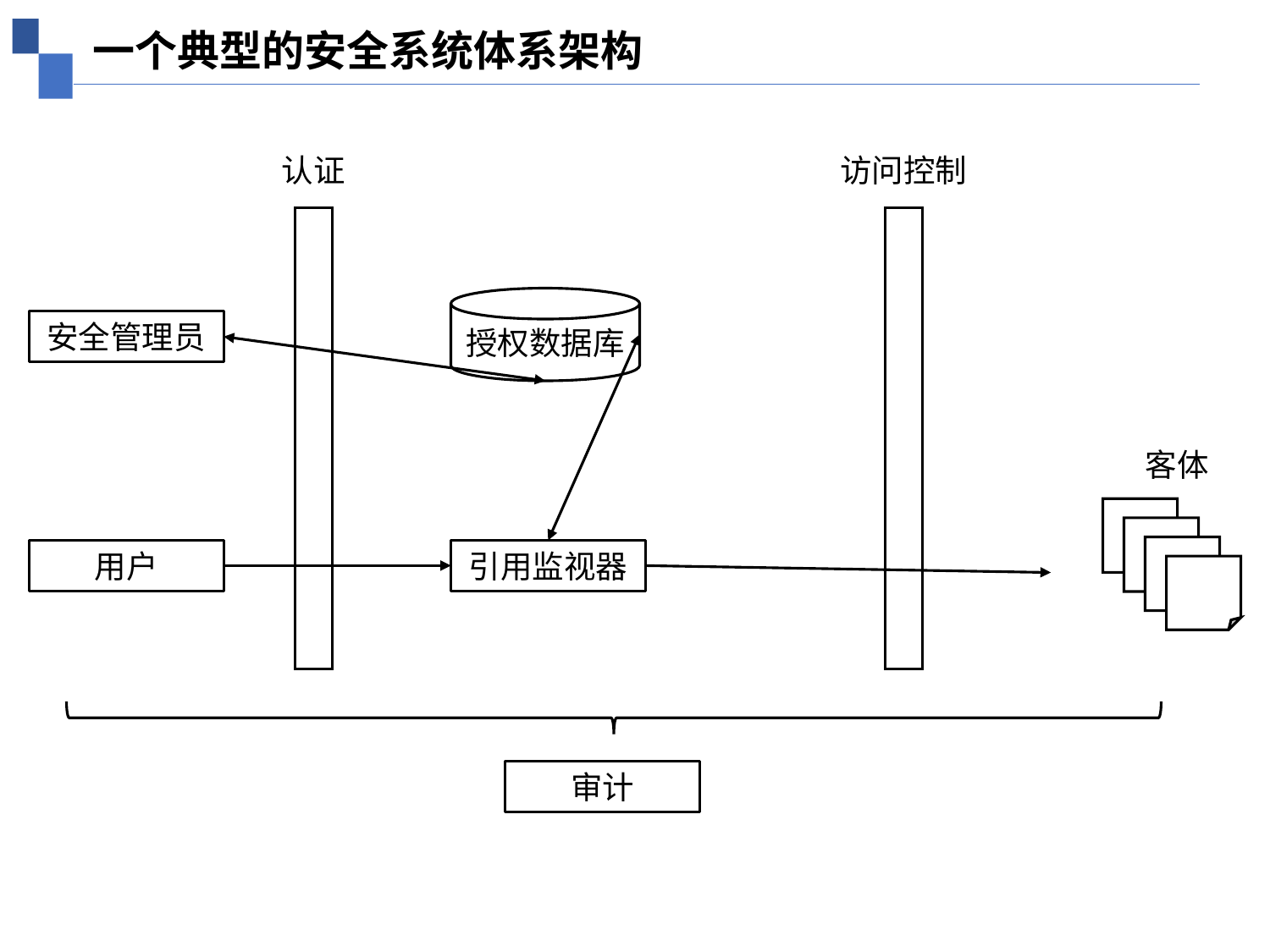

一个典型的安全系统体系架构
访问控制

认证

授权数据库
安全管理员
客体

用户
引用监视器
审计